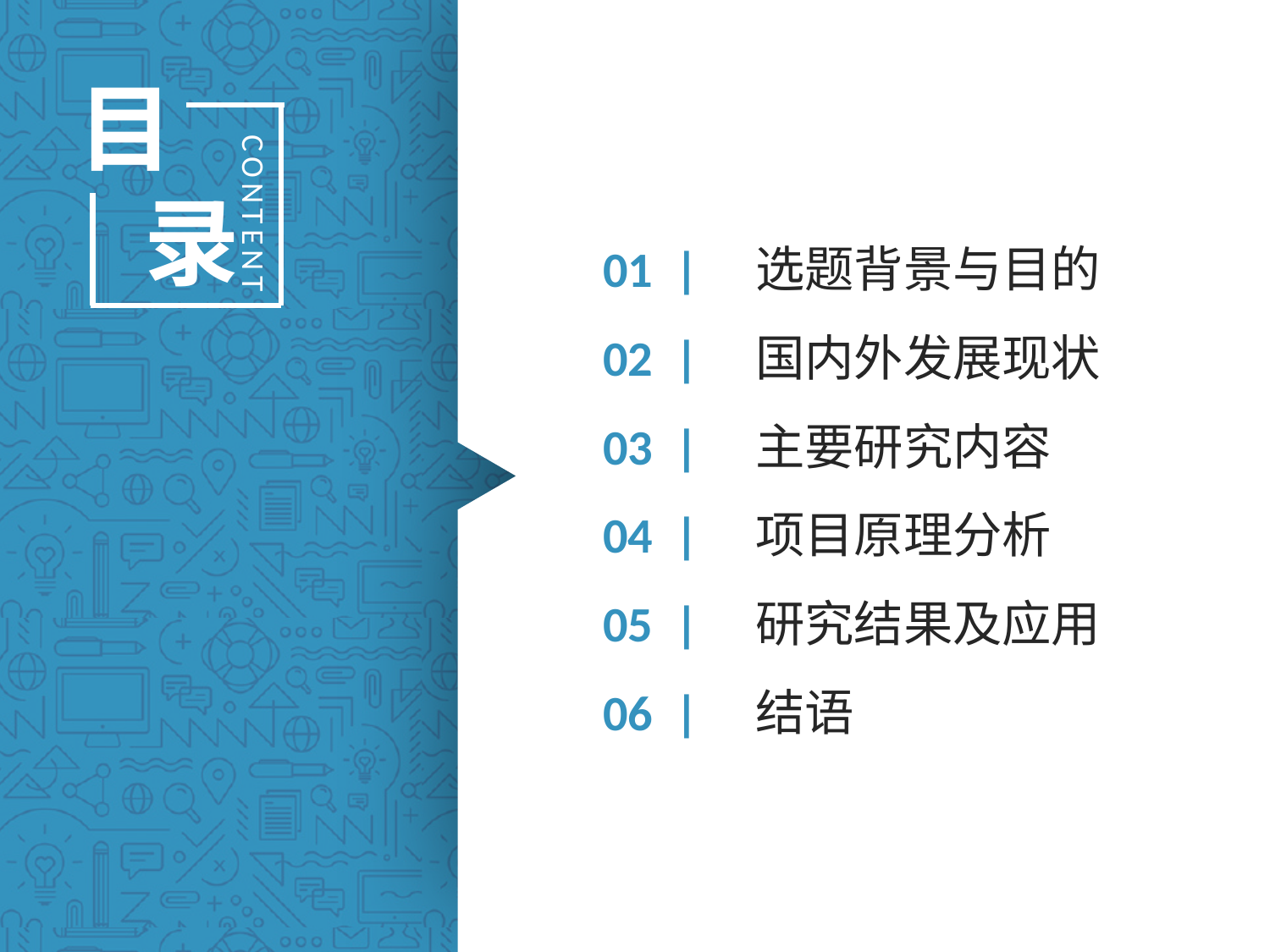

目
  录
CONTENT
01  |    选题背景与目的
02  |    国内外发展现状
03  |    主要研究内容
04  |    项目原理分析
05  |    研究结果及应用
06  |    结语